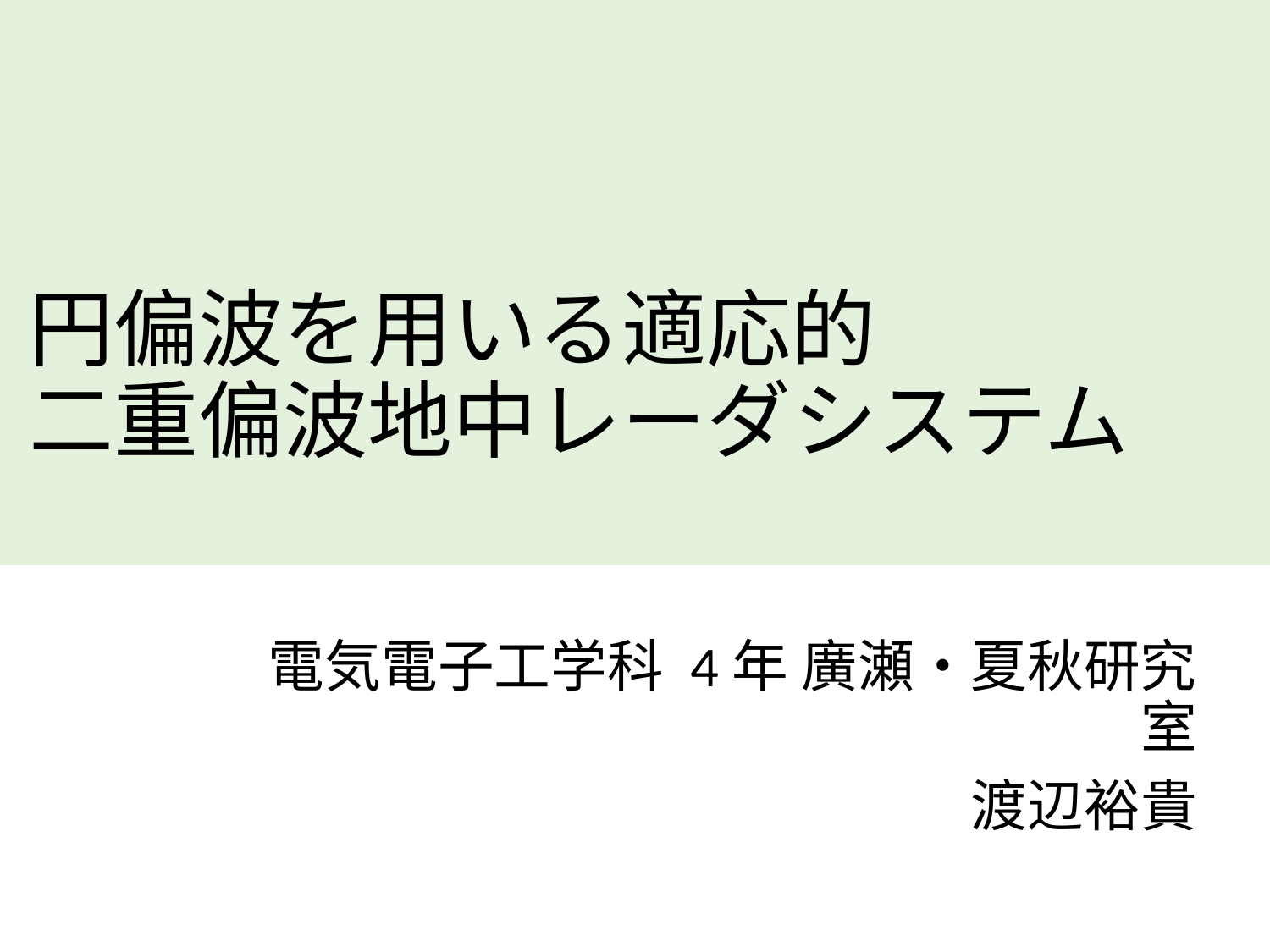

# 円偏波を用いる適応的 二重偏波地中レーダシステム
電気電子工学科 4年 廣瀬・夏秋研究室
渡辺裕貴